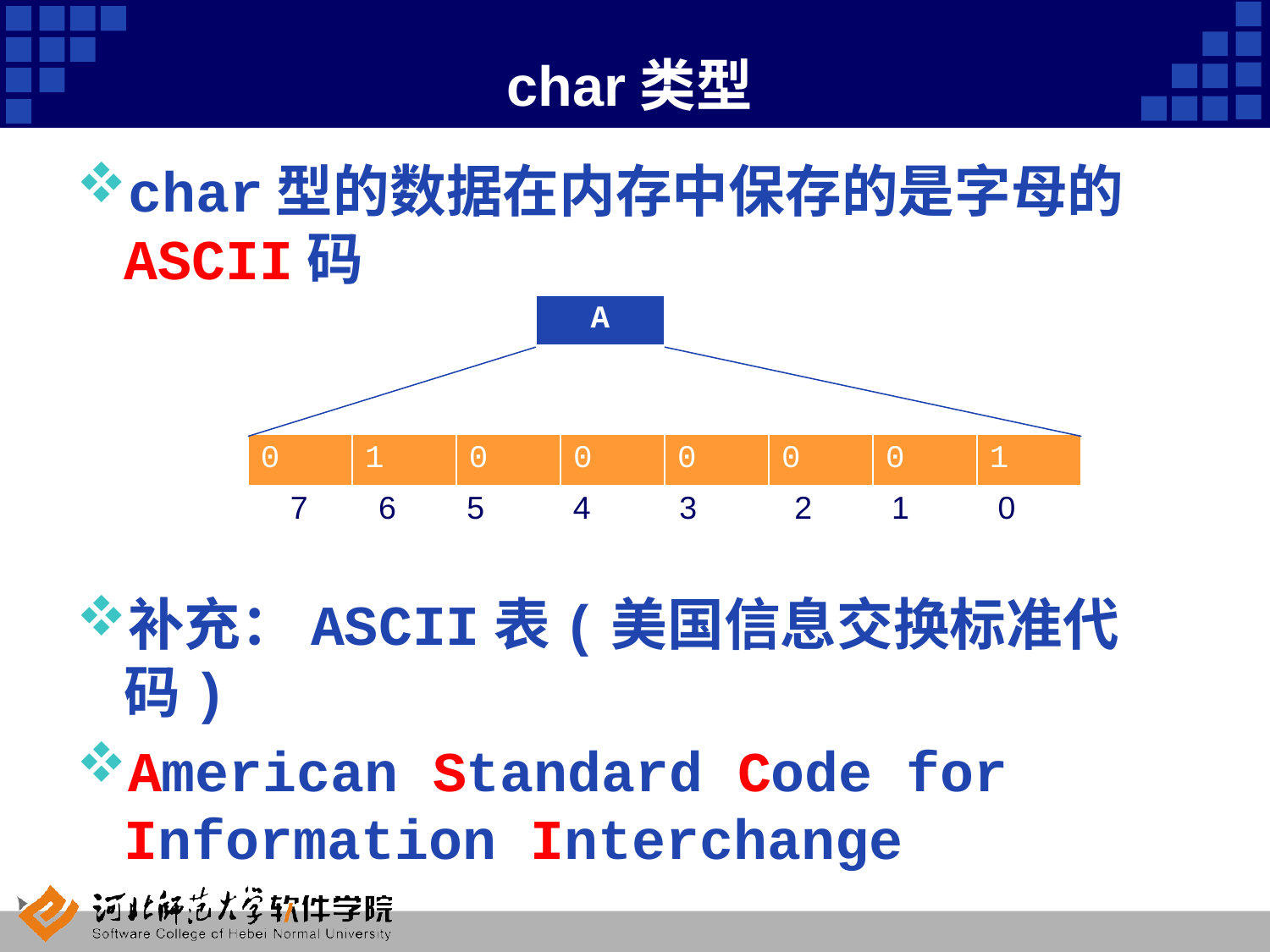

# char类型
char型的数据在内存中保存的是字母的ASCII码

补充：ASCII表(美国信息交换标准代码)
American Standard Code for Information Interchange
| A |
| --- |
| 0 | 1 | 0 | 0 | 0 | 0 | 0 | 1 |
| --- | --- | --- | --- | --- | --- | --- | --- |
7        6        5          4          3           2         1          0